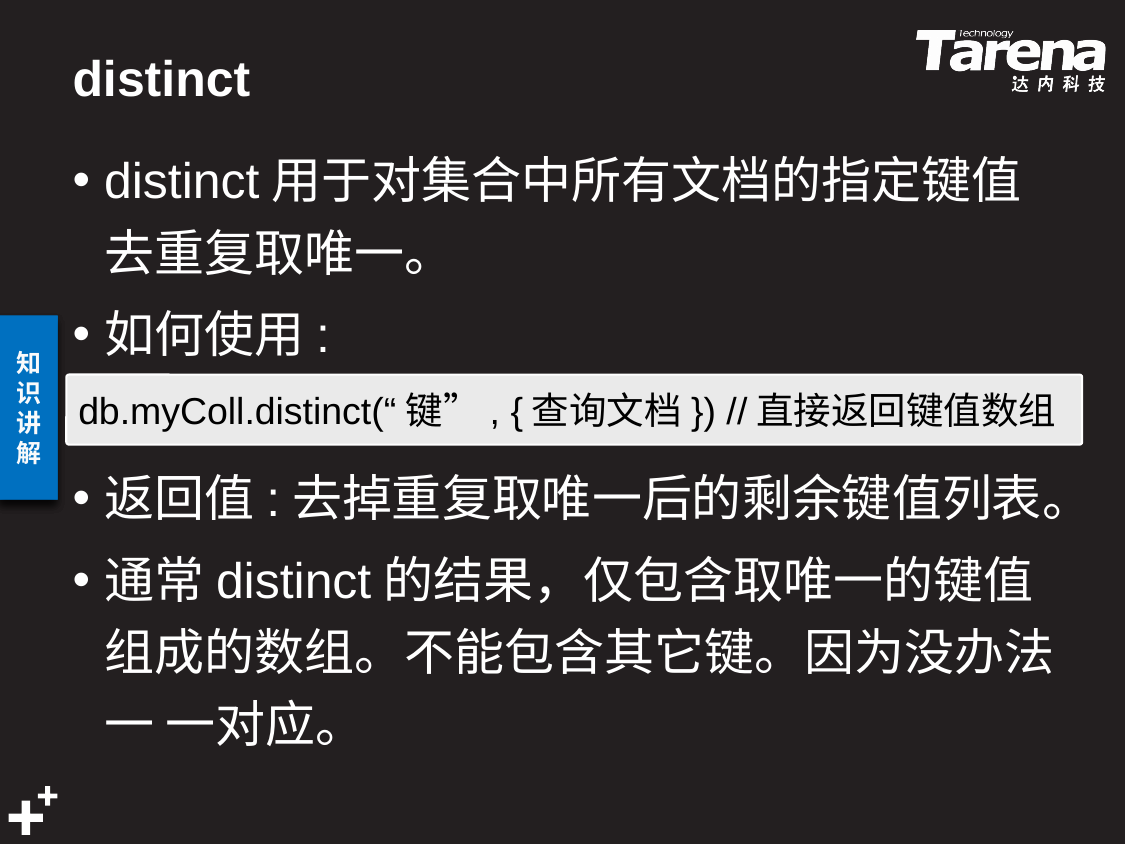

# distinct
distinct用于对集合中所有文档的指定键值去重复取唯一。
如何使用:

返回值:去掉重复取唯一后的剩余键值列表。
通常distinct的结果，仅包含取唯一的键值组成的数组。不能包含其它键。因为没办法一 一对应。

db.myColl.distinct(“键”, {查询文档}) //直接返回键值数组